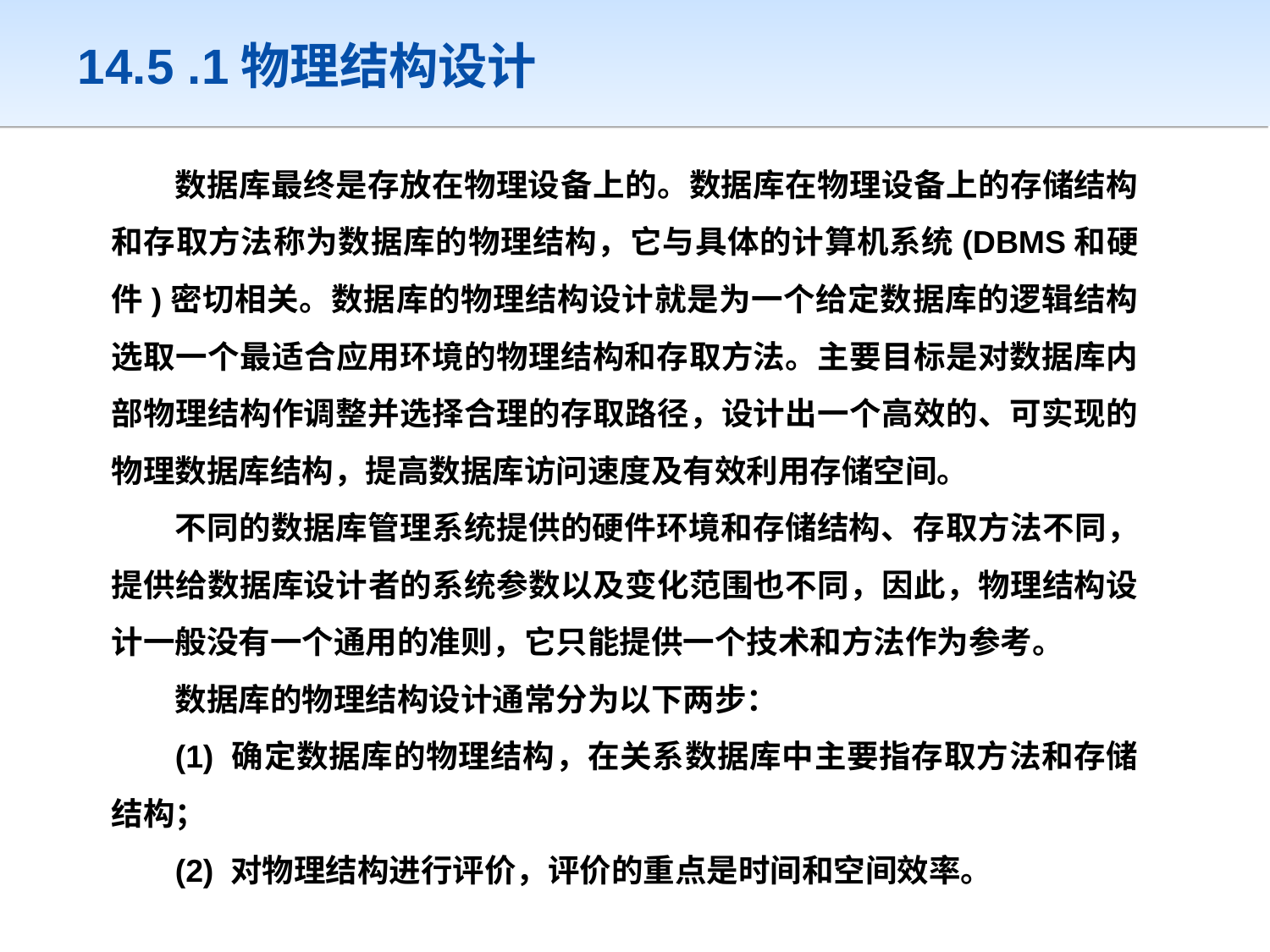

14.5 .1物理结构设计

数据库最终是存放在物理设备上的。数据库在物理设备上的存储结构和存取方法称为数据库的物理结构，它与具体的计算机系统(DBMS和硬件)密切相关。数据库的物理结构设计就是为一个给定数据库的逻辑结构选取一个最适合应用环境的物理结构和存取方法。主要目标是对数据库内部物理结构作调整并选择合理的存取路径，设计出一个高效的、可实现的物理数据库结构，提高数据库访问速度及有效利用存储空间。
不同的数据库管理系统提供的硬件环境和存储结构、存取方法不同，提供给数据库设计者的系统参数以及变化范围也不同，因此，物理结构设计一般没有一个通用的准则，它只能提供一个技术和方法作为参考。
数据库的物理结构设计通常分为以下两步：
(1) 确定数据库的物理结构，在关系数据库中主要指存取方法和存储结构；
(2) 对物理结构进行评价，评价的重点是时间和空间效率。
数据定义